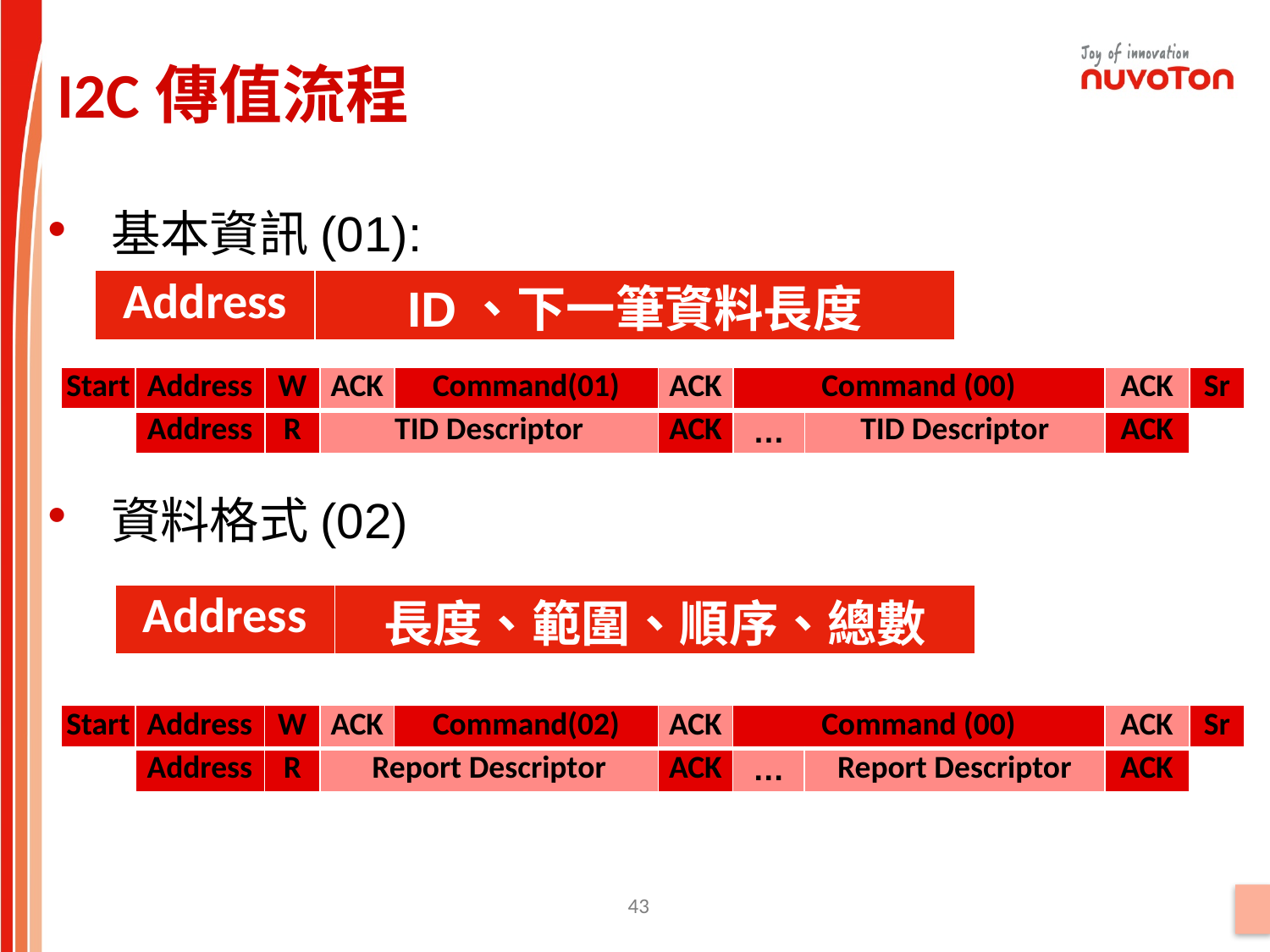

I2C傳值流程
基本資訊(01):

資料格式(02)

| Address | ID、下一筆資料長度 |
| --- | --- |
| Start | Address | W | ACK | Command(01) | ACK | Command (00) |  | ACK | Sr |
| --- | --- | --- | --- | --- | --- | --- | --- | --- | --- |
|  | Address | R | TID Descriptor |  | ACK | … | TID Descriptor | ACK |  |
| Address | 長度、範圍、順序、總數 |
| --- | --- |
| Start | Address | W | ACK | Command(02) | ACK | Command (00) |  | ACK | Sr |
| --- | --- | --- | --- | --- | --- | --- | --- | --- | --- |
|  | Address | R | Report Descriptor |  | ACK | … | Report Descriptor | ACK |  |
43